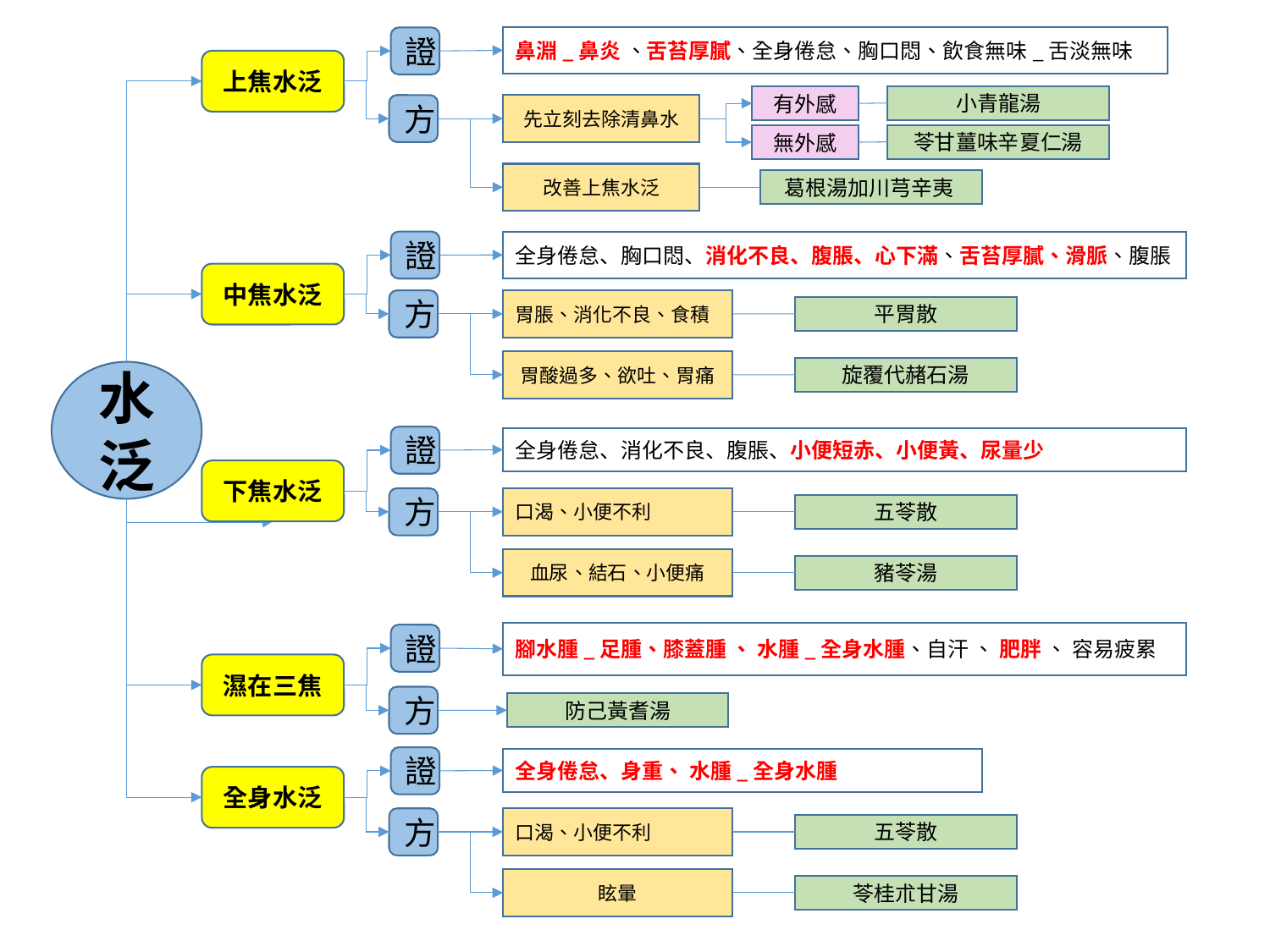

鼻淵_鼻炎 、舌苔厚膩、全身倦怠、胸口悶、飲食無味_舌淡無味
證
上焦水泛
小青龍湯
有外感
方
先立刻去除清鼻水
苓甘薑味辛夏仁湯
無外感
改善上焦水泛
葛根湯加川芎辛夷
證
全身倦怠、胸口悶、消化不良、腹脹、心下滿、舌苔厚膩、滑脈、腹脹
中焦水泛
方
胃脹、消化不良、食積
平胃散
胃酸過多、欲吐、胃痛
旋覆代赭石湯
水泛
證
全身倦怠、消化不良、腹脹、小便短赤、小便黃、尿量少
下焦水泛
方
口渴、小便不利
五苓散
血尿、結石、小便痛
豬苓湯
腳水腫_足腫、膝蓋腫 、 水腫_全身水腫、自汗 、 肥胖 、 容易疲累
證
濕在三焦
方
防己黃耆湯
證
全身倦怠、身重、 水腫_全身水腫
全身水泛
方
口渴、小便不利
五苓散
眩暈
苓桂朮甘湯